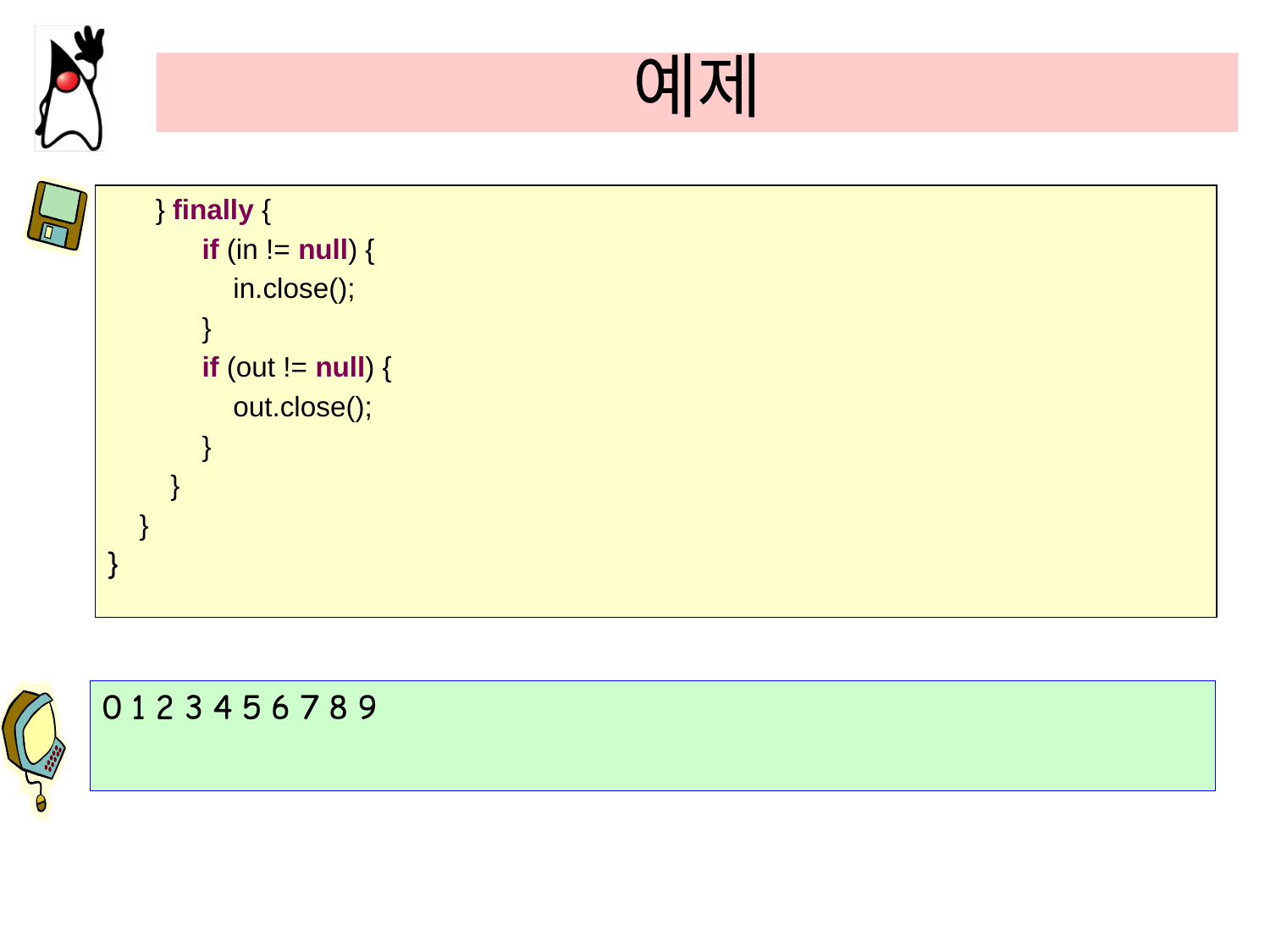

# 예제

	} finally {
            if (in != null) {
                in.close();
            }
            if (out != null) {
                out.close();
            }
        }
    }
}

0 1 2 3 4 5 6 7 8 9